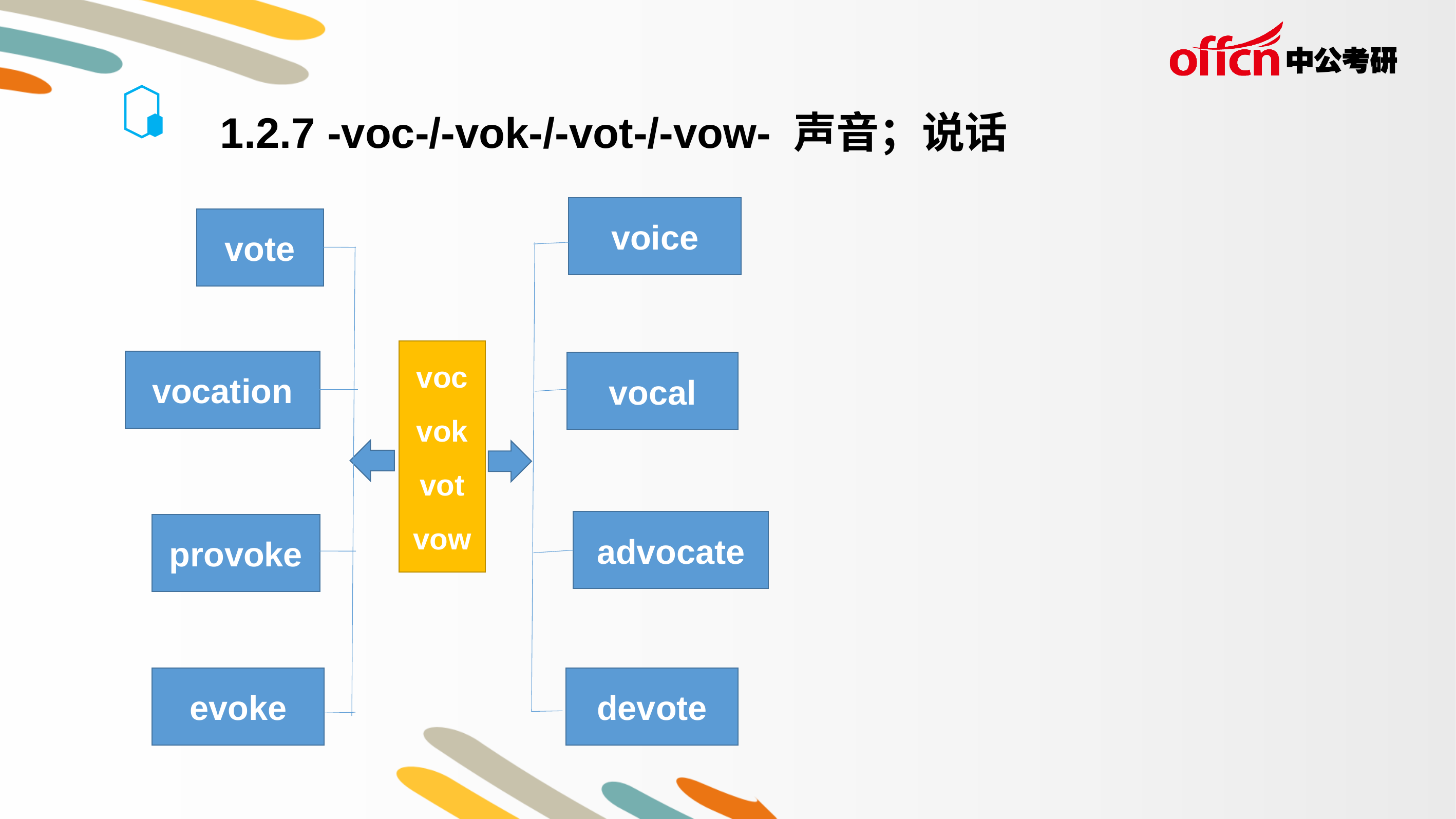

1.2.7 -voc-/-vok-/-vot-/-vow- 声音；说话
voice
vote

voc
vok
vot
vow

vocation
vocal

advocate
provoke
evoke
devote